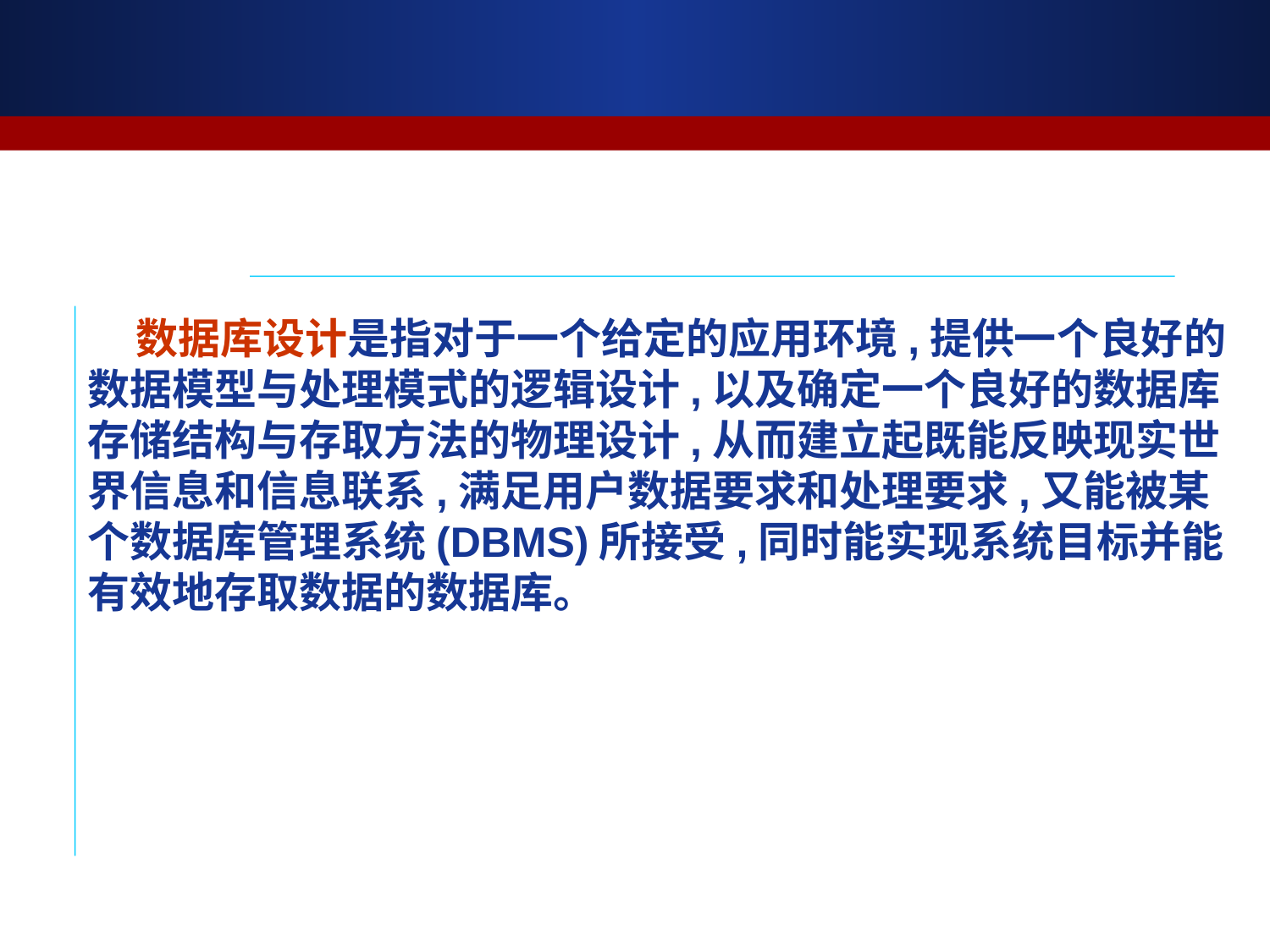

数据库设计是指对于一个给定的应用环境,提供一个良好的数据模型与处理模式的逻辑设计,以及确定一个良好的数据库存储结构与存取方法的物理设计,从而建立起既能反映现实世界信息和信息联系,满足用户数据要求和处理要求,又能被某个数据库管理系统(DBMS)所接受,同时能实现系统目标并能有效地存取数据的数据库。